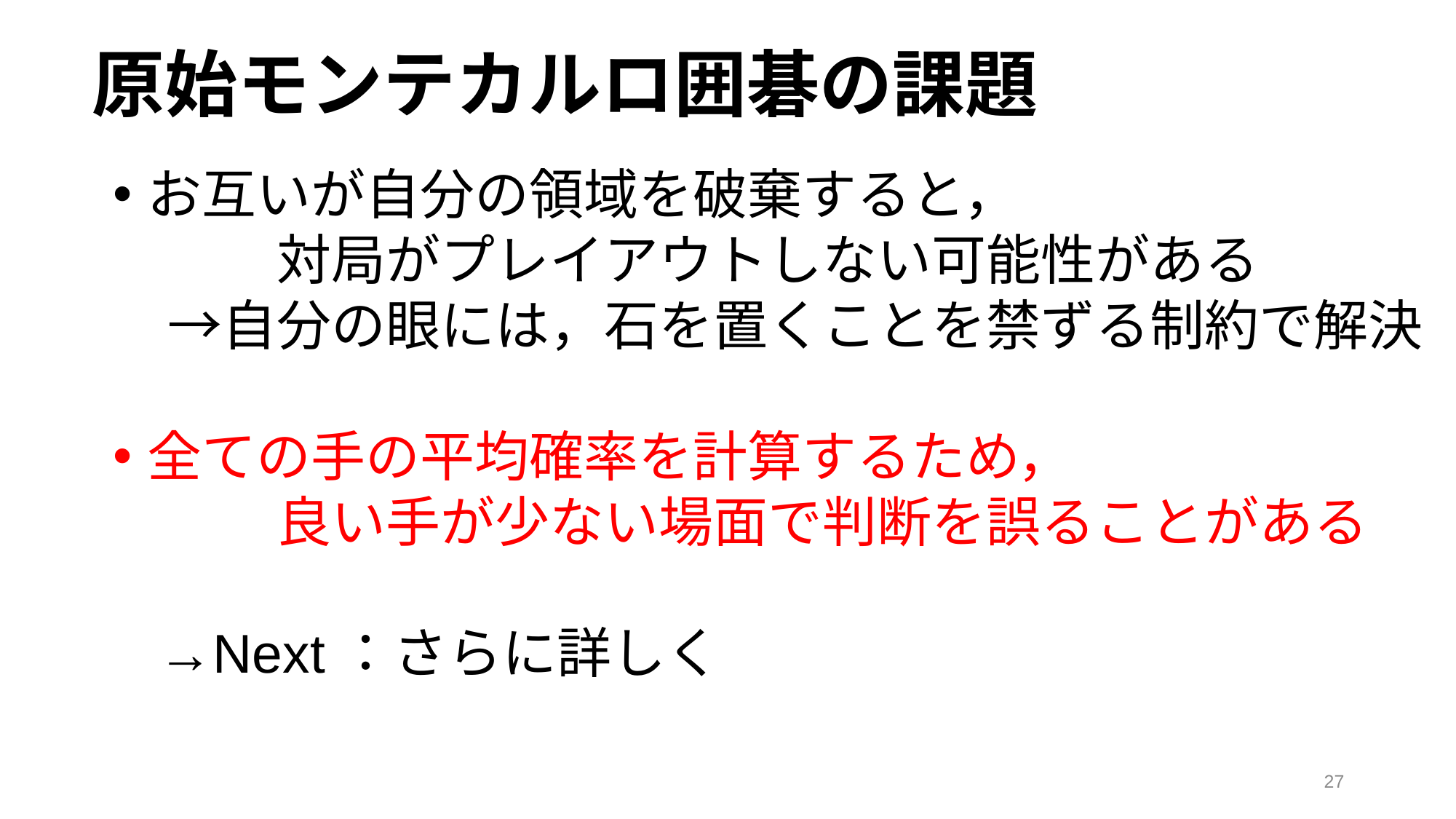

原始モンテカルロ囲碁の課題
お互いが自分の領域を破棄すると，
　　　対局がプレイアウトしない可能性がある
　→自分の眼には，石を置くことを禁ずる制約で解決

全ての手の平均確率を計算するため，
　　　良い手が少ない場面で判断を誤ることがある

   →Next：さらに詳しく

27